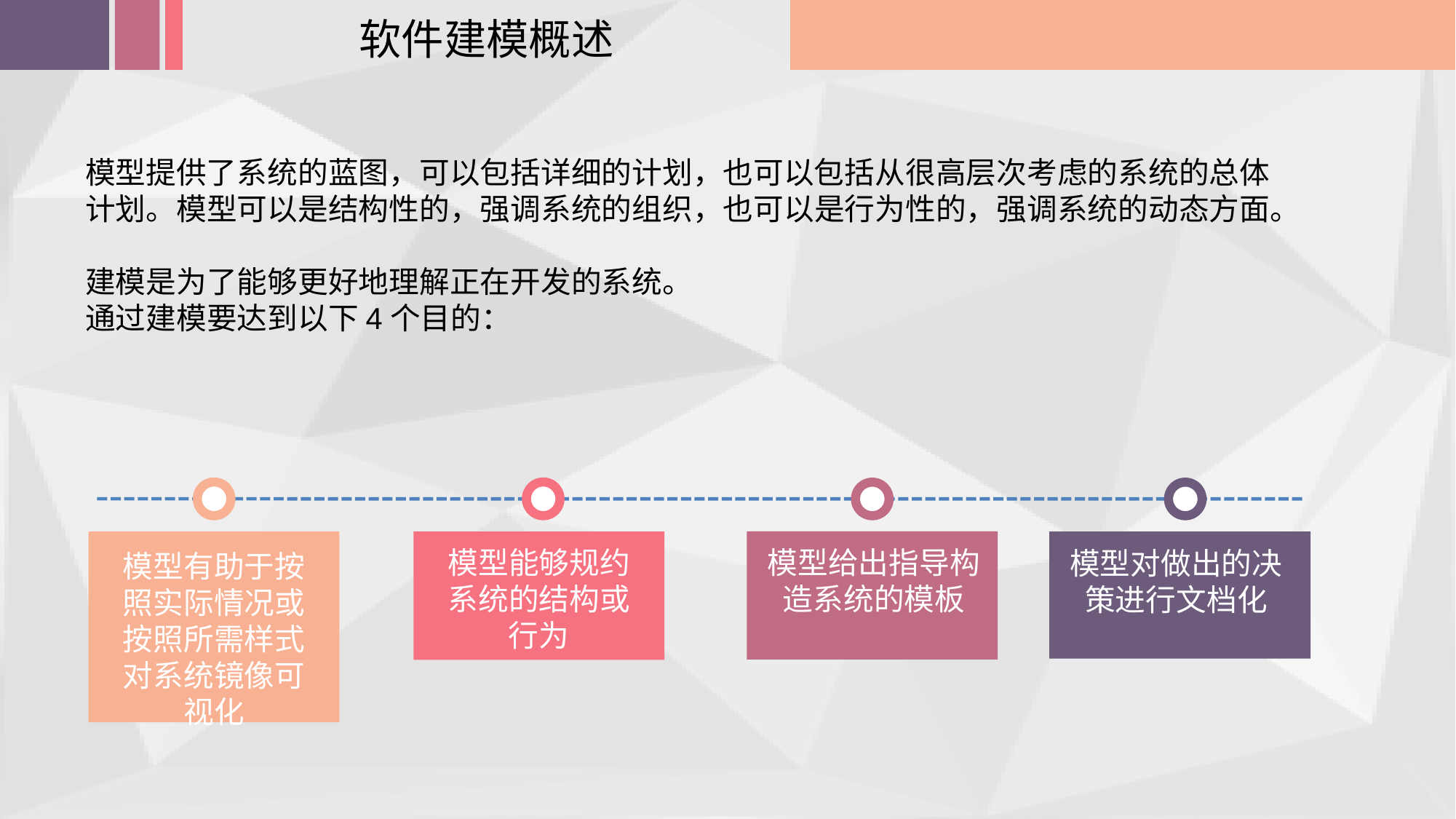

软件建模概述
模型提供了系统的蓝图，可以包括详细的计划，也可以包括从很高层次考虑的系统的总体计划。模型可以是结构性的，强调系统的组织，也可以是行为性的，强调系统的动态方面。

建模是为了能够更好地理解正在开发的系统。
通过建模要达到以下4个目的：

模型给出指导构
造系统的模板

模型有助于按照实际情况或按照所需样式对系统镜像可视化

模型对做出的决
策进行文档化

模型能够规约
系统的结构或
行为